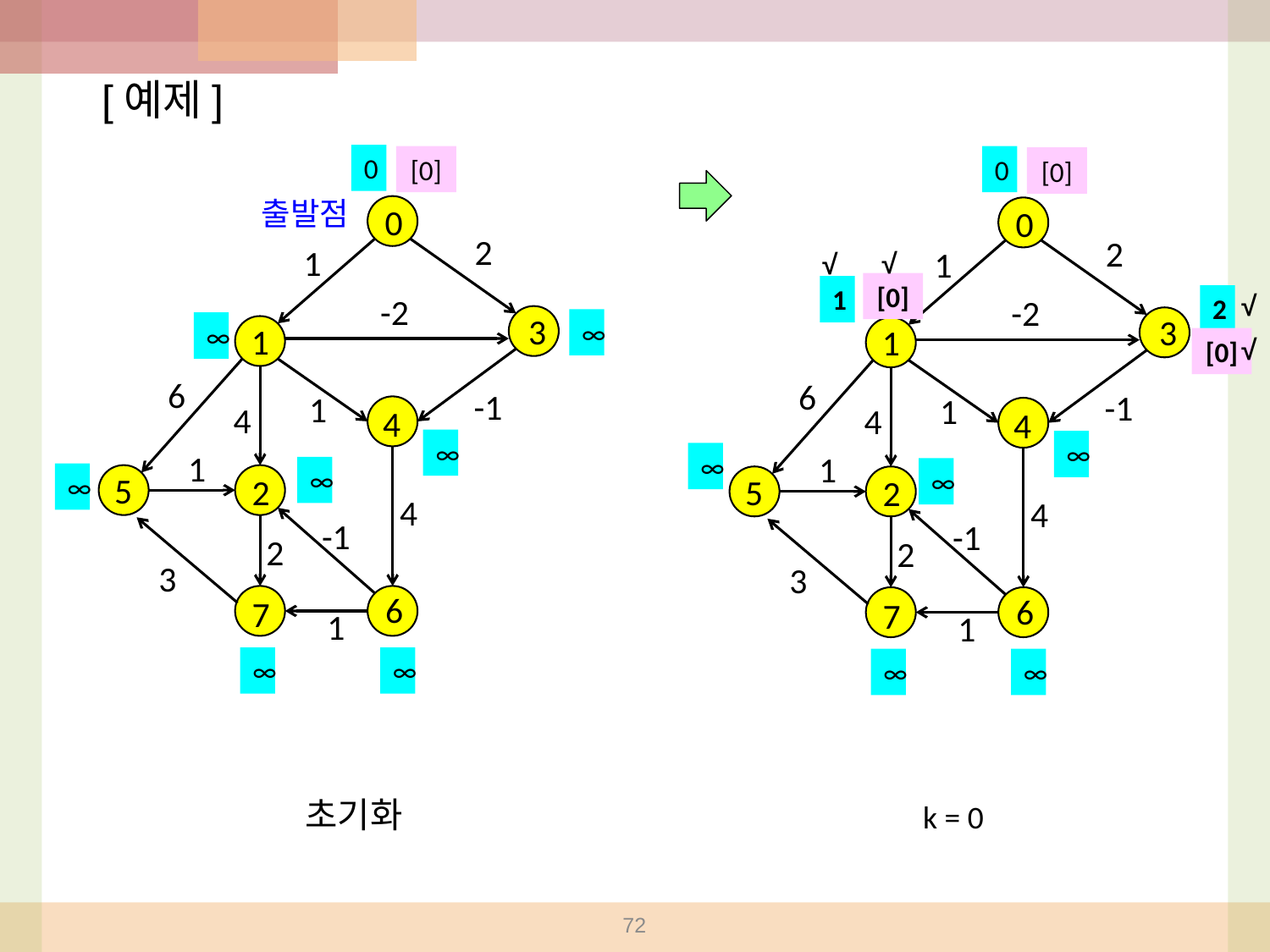

[예제]
0
[0]
0
[0]

출발점
0
0

2
2
1
1
√
√
[0]
1
√
-2
-2
2
3
3

∞
∞
1
1

√
[0]
6
6
-1
-1
1
1
4
4
4

4

∞
∞
1
1
∞
∞
∞
5
∞
5
2

2

4
4
-1
-1
2
2
3
3
6
6

7

7

1
1
∞
∞
∞
∞
초기화
 k = 0
72